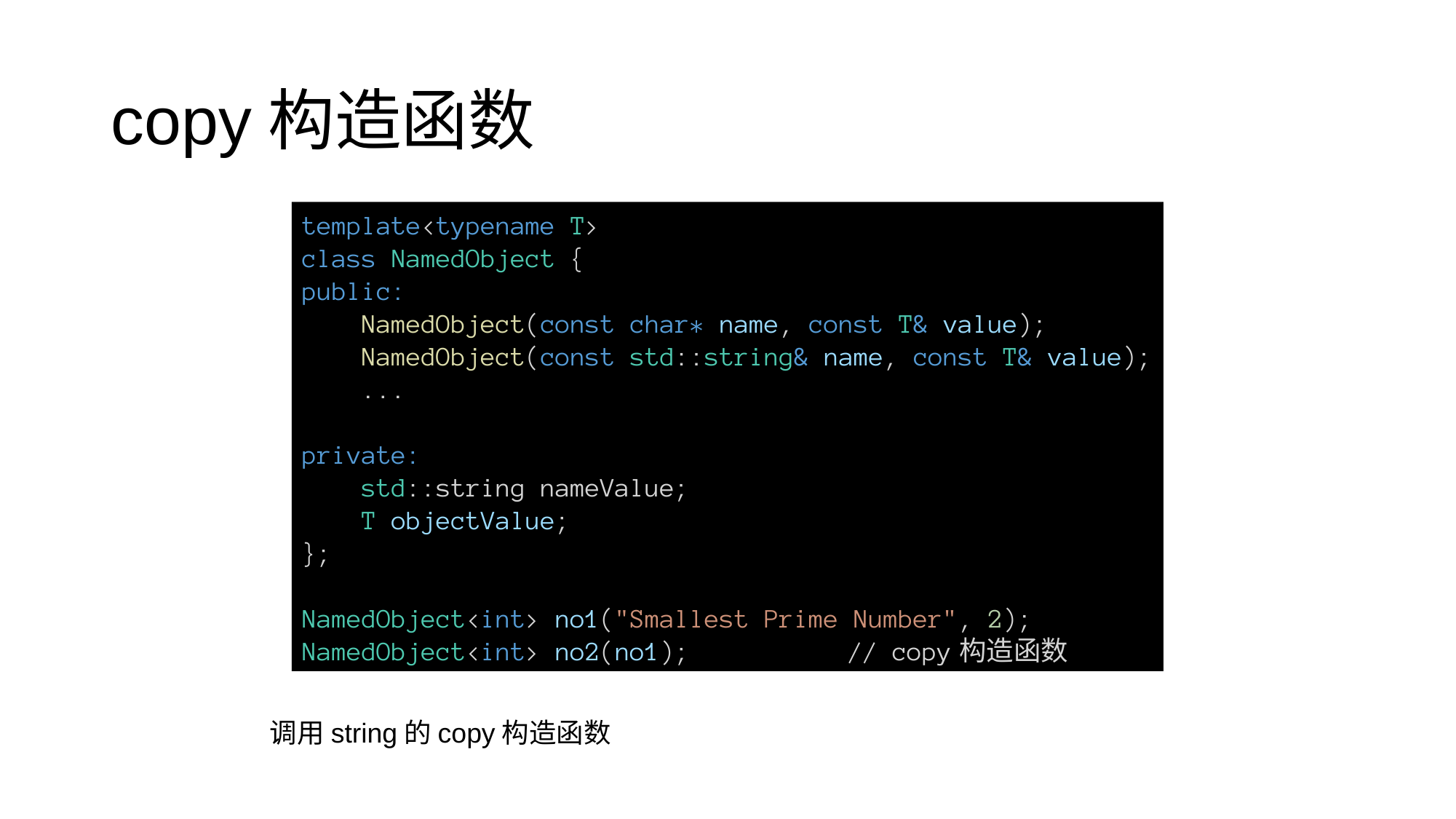

# copy构造函数
template<typename T>
class NamedObject {
public:
    NamedObject(const char* name, const T& value);
    NamedObject(const std::string& name, const T& value);
    ...
private:
    std::string nameValue;
    T objectValue;
};
NamedObject<int> no1("Smallest Prime Number", 2);
NamedObject<int> no2(no1);		// copy构造函数
调用string的copy构造函数